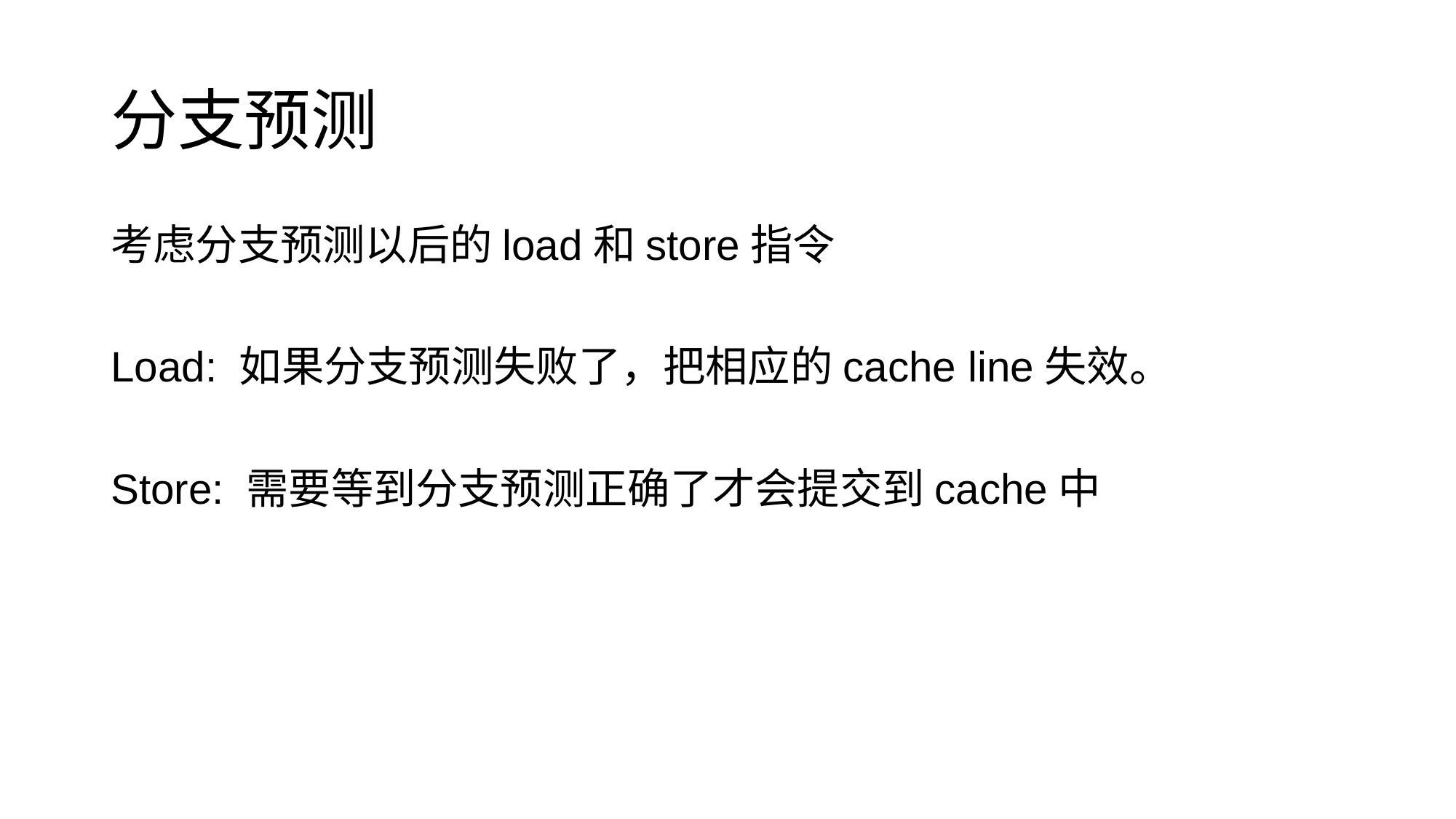

# 分支预测
考虑分支预测以后的load和store指令

Load: 如果分支预测失败了，把相应的cache line失效。

Store: 需要等到分支预测正确了才会提交到cache中